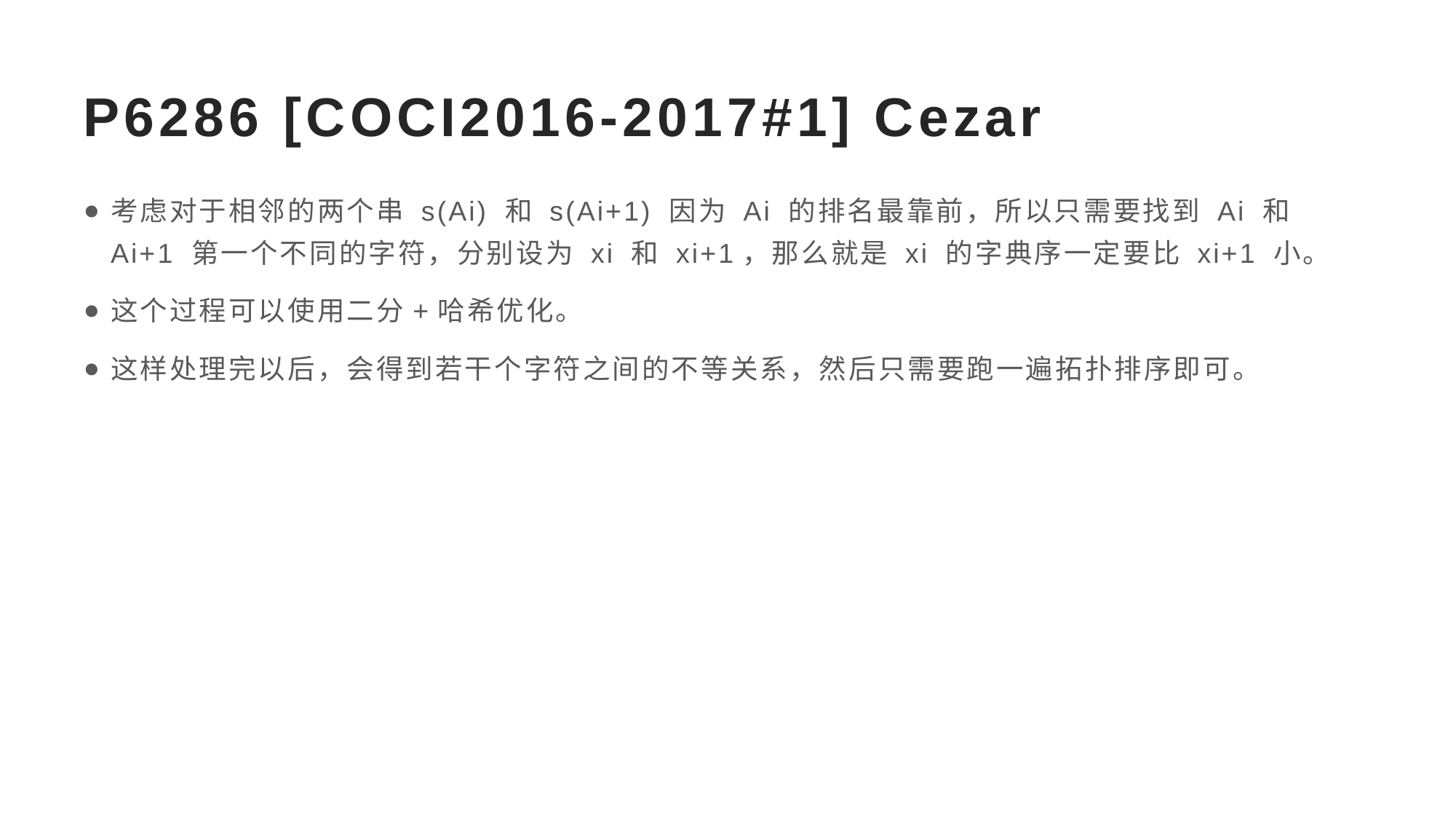

# P6286 [COCI2016-2017#1] Cezar
考虑对于相邻的两个串 s(Ai) 和 s(Ai+1) 因为 Ai 的排名最靠前，所以只需要找到 Ai 和 Ai+1 第一个不同的字符，分别设为 xi 和 xi+1，那么就是 xi 的字典序一定要比 xi+1 小。
这个过程可以使用二分+哈希优化。
这样处理完以后，会得到若干个字符之间的不等关系，然后只需要跑一遍拓扑排序即可。